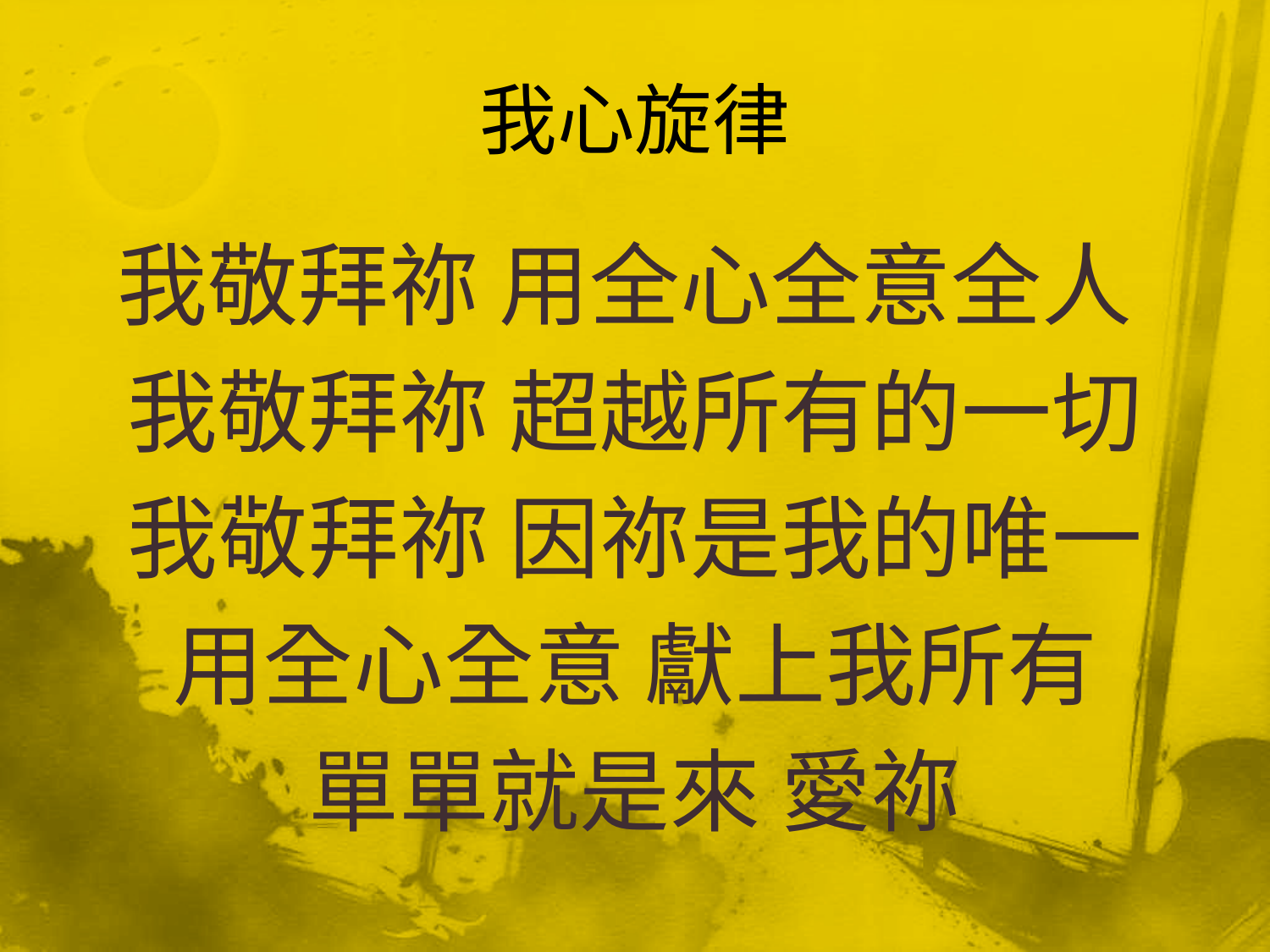

# 我心旋律
我敬拜祢 用全心全意全人
我敬拜祢 超越所有的一切
我敬拜祢 因祢是我的唯一
用全心全意 獻上我所有
單單就是來 愛祢